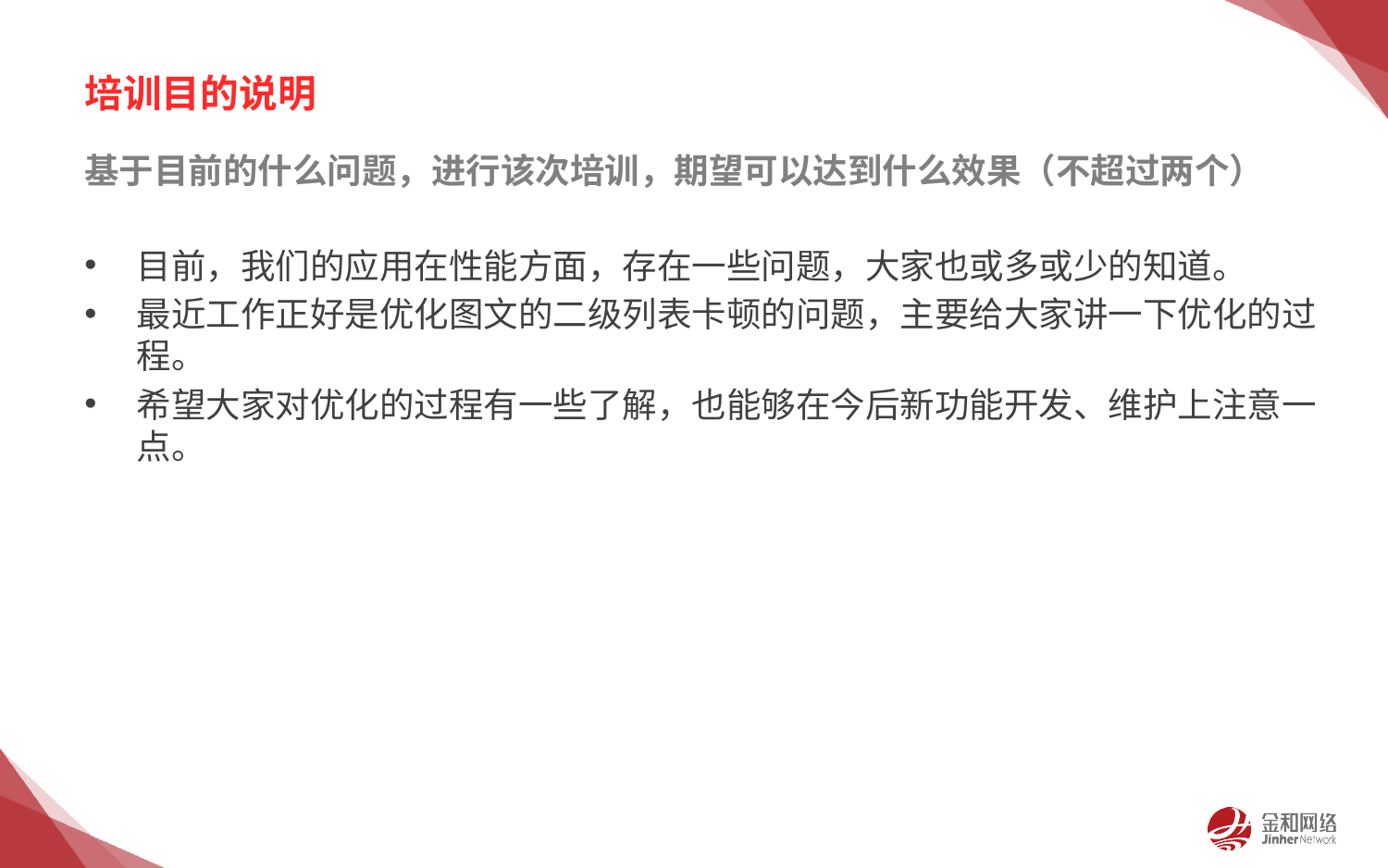

# 培训目的说明
基于目前的什么问题，进行该次培训，期望可以达到什么效果（不超过两个）
目前，我们的应用在性能方面，存在一些问题，大家也或多或少的知道。
最近工作正好是优化图文的二级列表卡顿的问题，主要给大家讲一下优化的过程。
希望大家对优化的过程有一些了解，也能够在今后新功能开发、维护上注意一点。